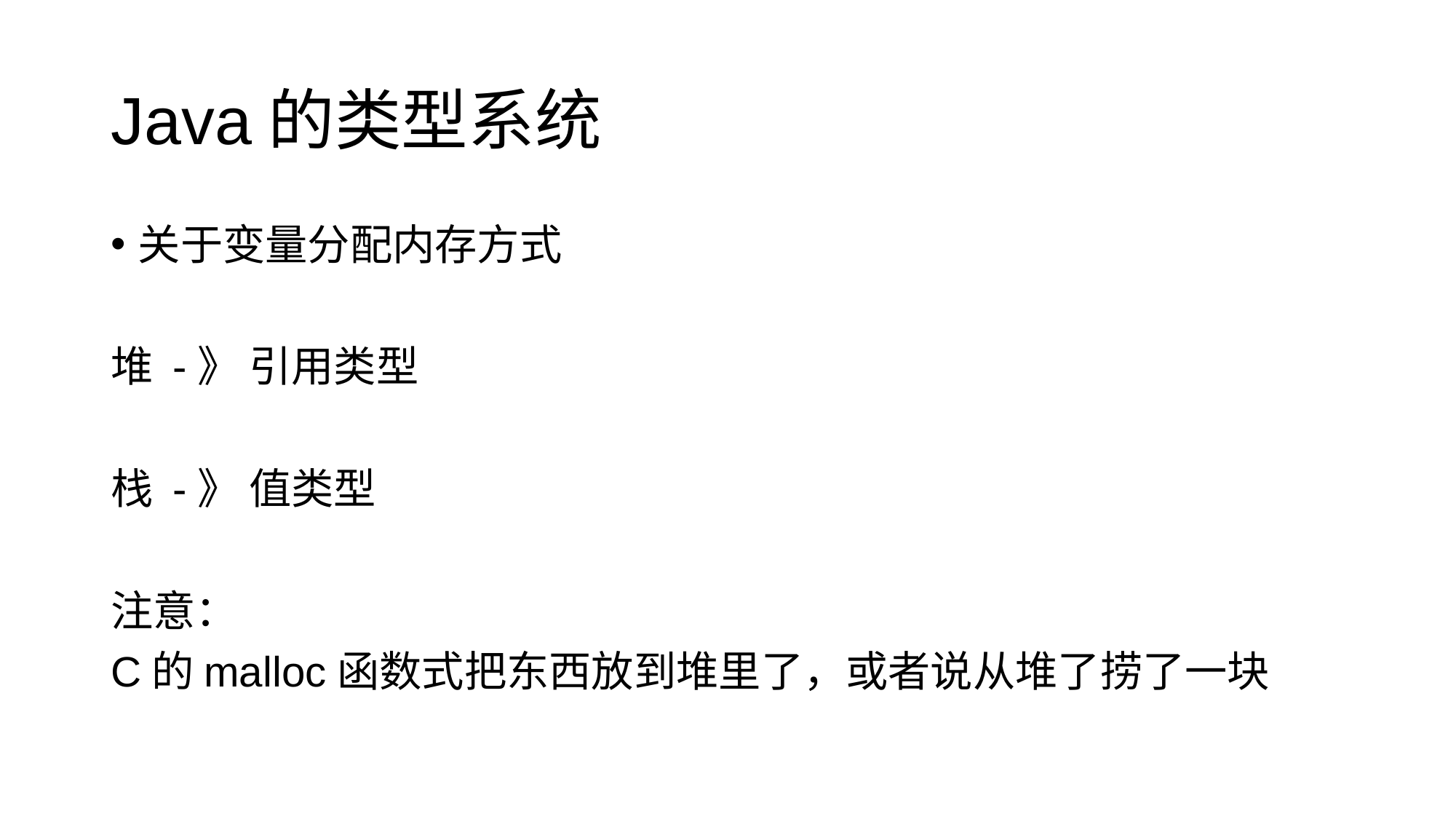

# Java的类型系统
关于变量分配内存方式

堆 -》 引用类型

栈 -》 值类型

注意：
C的malloc函数式把东西放到堆里了，或者说从堆了捞了一块